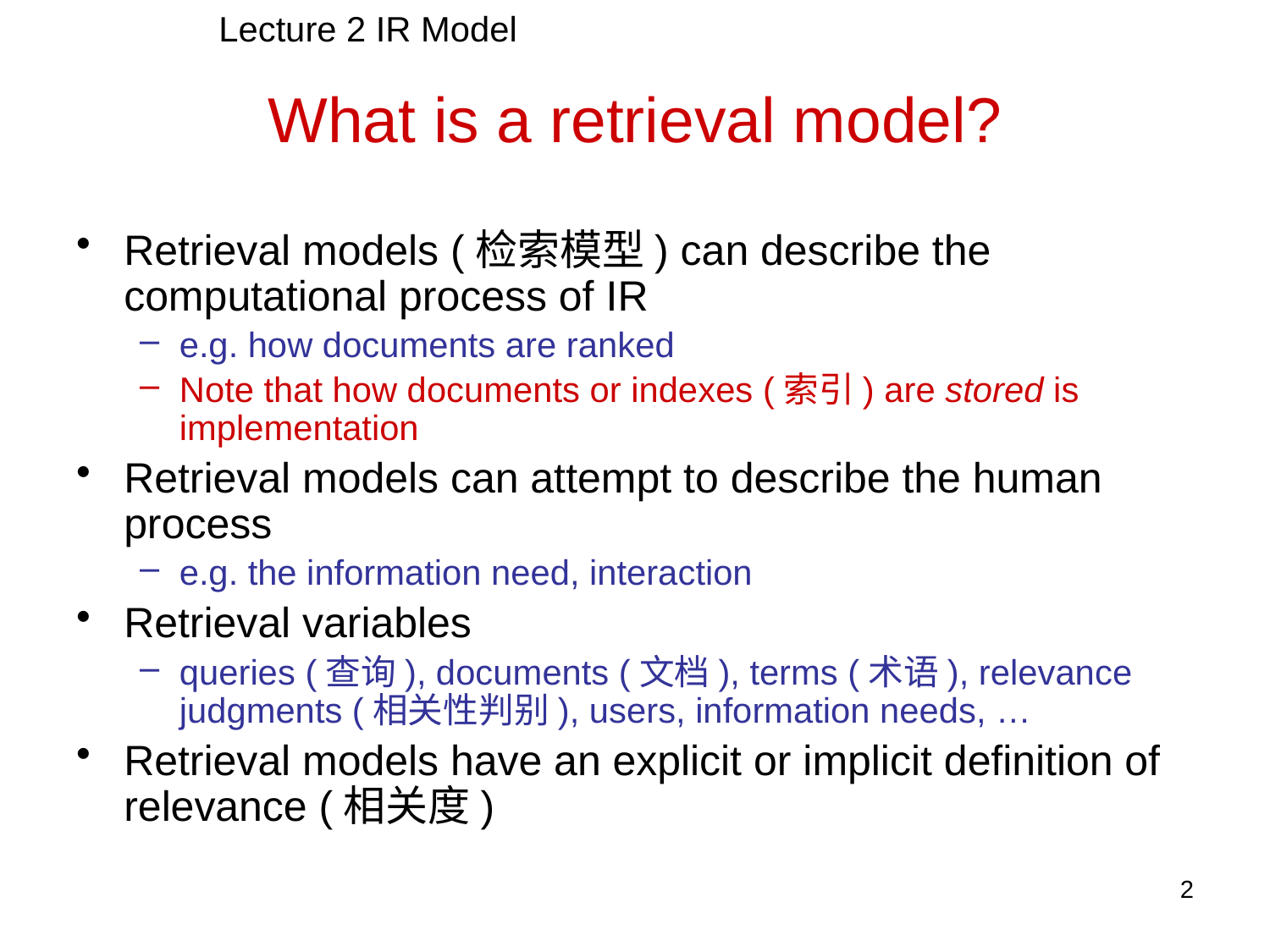

Lecture 2 IR Model
# What is a retrieval model?
Retrieval models (检索模型) can describe the computational process of IR
e.g. how documents are ranked
Note that how documents or indexes (索引) are stored is implementation
Retrieval models can attempt to describe the human process
e.g. the information need, interaction
Retrieval variables
queries (查询), documents (文档), terms (术语), relevance judgments (相关性判别), users, information needs, …
Retrieval models have an explicit or implicit definition of relevance (相关度)

2